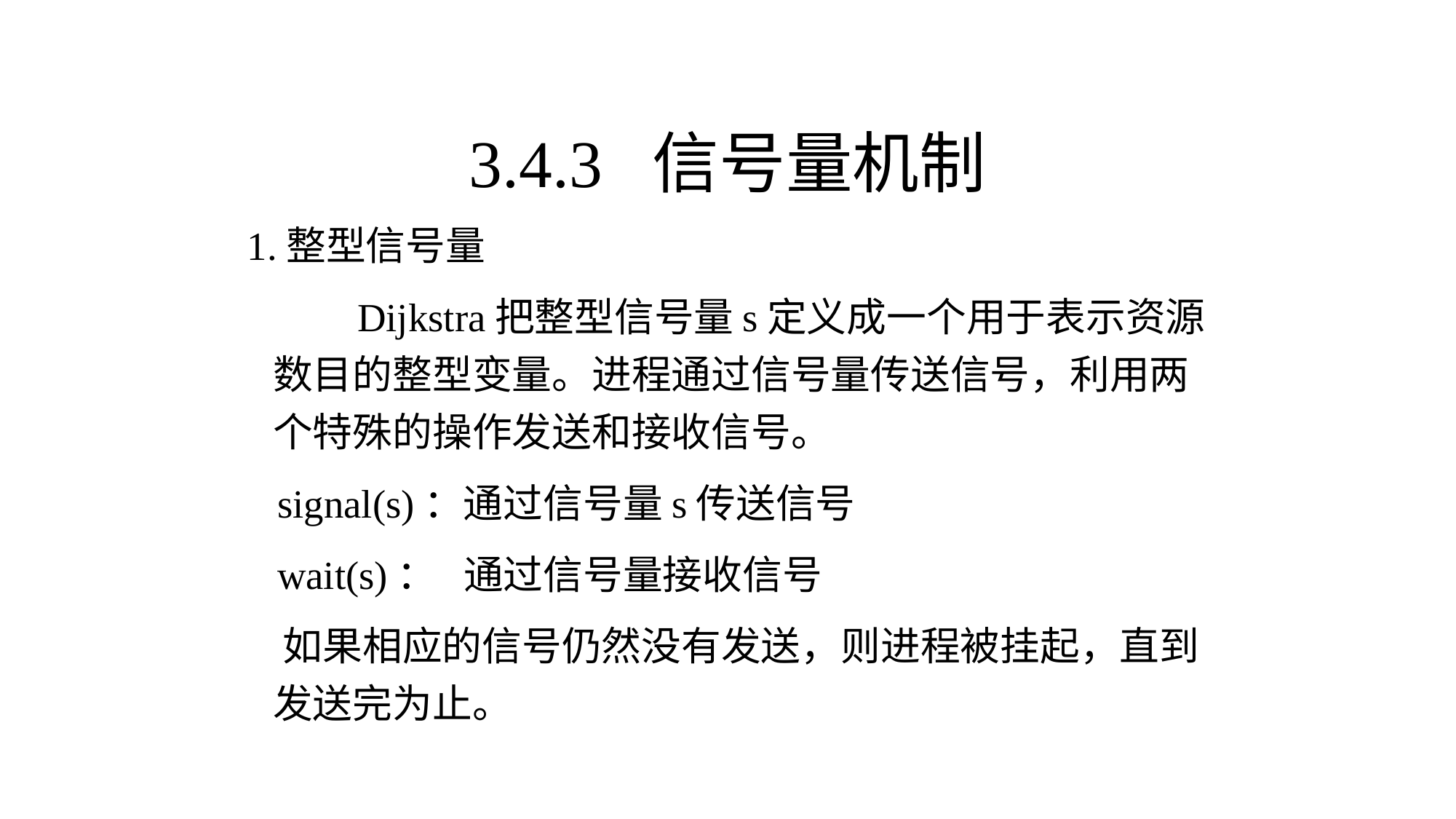

3.4.3  信号量机制
1.整型信号量
           Dijkstra把整型信号量s定义成一个用于表示资源数目的整型变量。进程通过信号量传送信号，利用两个特殊的操作发送和接收信号。
   signal(s)：通过信号量s传送信号
   wait(s)：   通过信号量接收信号
   如果相应的信号仍然没有发送，则进程被挂起，直到发送完为止。
10